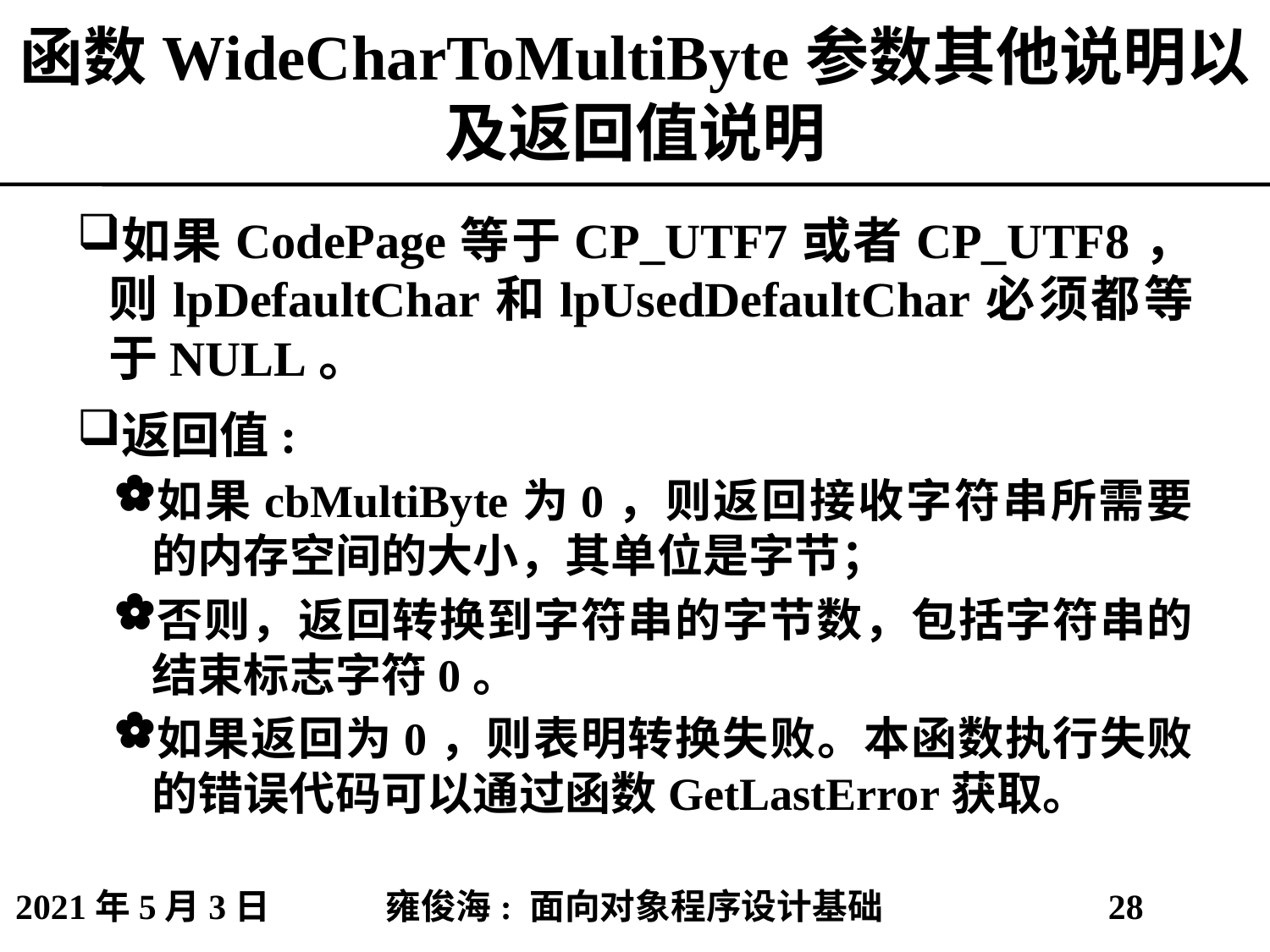

# 函数WideCharToMultiByte参数其他说明以及返回值说明

如果CodePage等于CP_UTF7或者CP_UTF8，则lpDefaultChar和lpUsedDefaultChar必须都等于NULL。
返回值:
如果cbMultiByte为0，则返回接收字符串所需要的内存空间的大小，其单位是字节；
否则，返回转换到字符串的字节数，包括字符串的结束标志字符0。
如果返回为0，则表明转换失败。本函数执行失败的错误代码可以通过函数GetLastError获取。
2021年5月3日
雍俊海: 面向对象程序设计基础
28